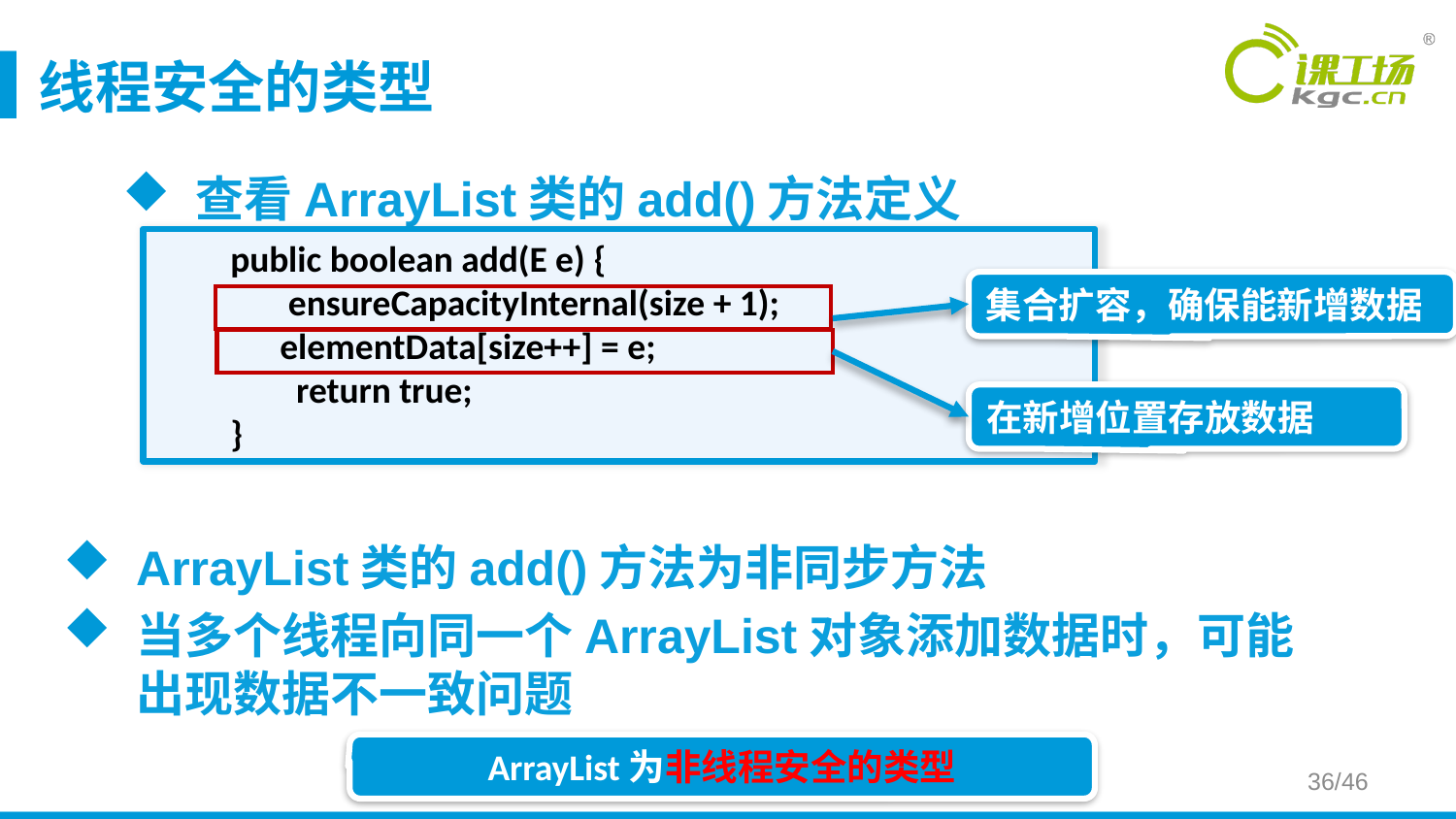

# 线程安全的类型
查看ArrayList类的add()方法定义

public boolean add(E e) {
       ensureCapacityInternal(size + 1);
      elementData[size++] = e;
        return true;
}
集合扩容，确保能新增数据

在新增位置存放数据
ArrayList类的add()方法为非同步方法
当多个线程向同一个ArrayList对象添加数据时，可能出现数据不一致问题

ArrayList为非线程安全的类型
36/46